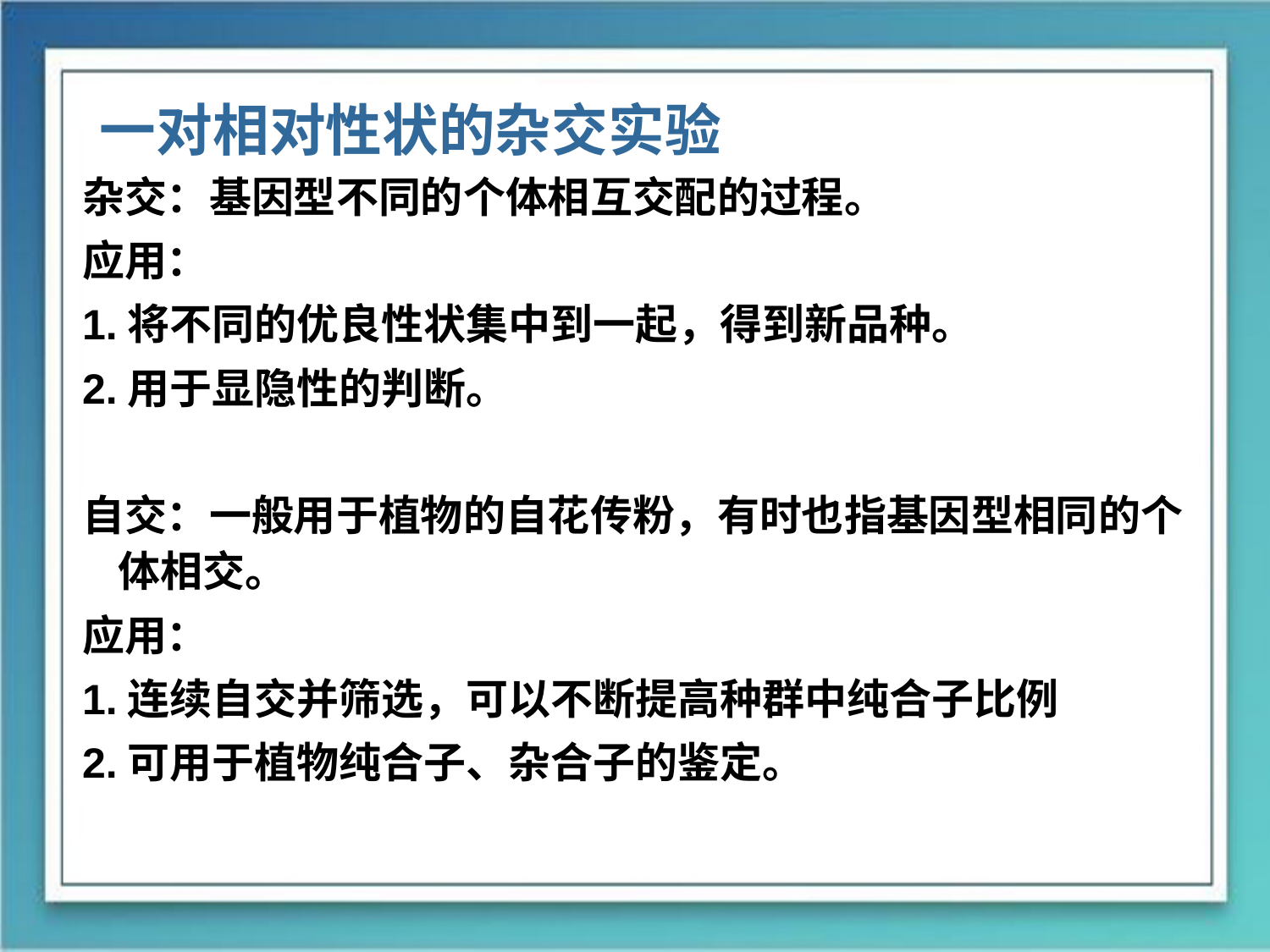

# 一对相对性状的杂交实验
杂交：基因型不同的个体相互交配的过程。
应用：
1.将不同的优良性状集中到一起，得到新品种。
2.用于显隐性的判断。

自交：一般用于植物的自花传粉，有时也指基因型相同的个体相交。
应用：
1.连续自交并筛选，可以不断提高种群中纯合子比例
2.可用于植物纯合子、杂合子的鉴定。